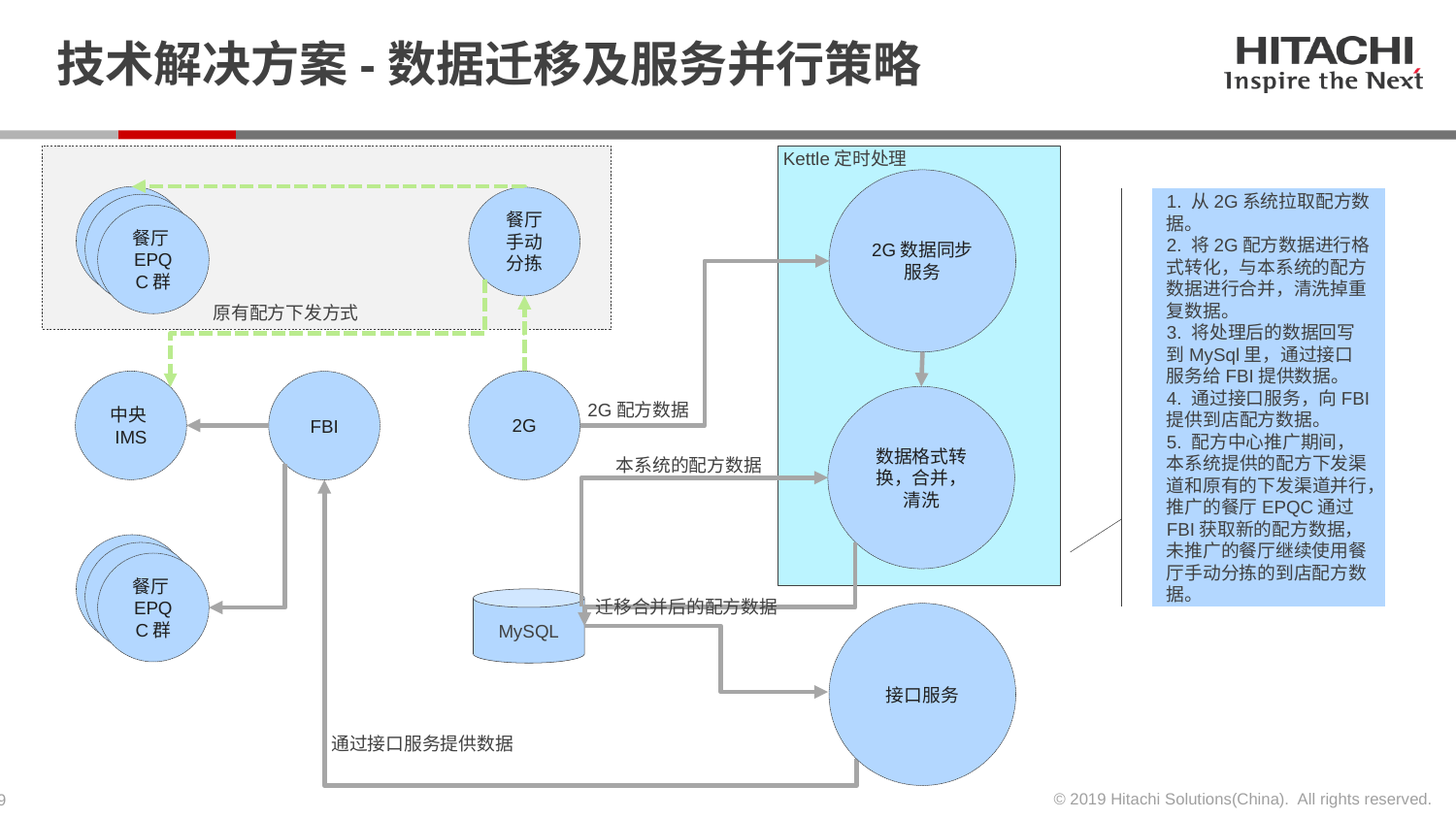

# 技术解决方案-数据迁移及服务并行策略
Kettle定时处理

2G数据同步服务
EPQC
餐厅手动分拣
1. 从2G系统拉取配方数据。
2. 将2G配方数据进行格式转化，与本系统的配方数据进行合并，清洗掉重复数据。
3. 将处理后的数据回写到MySql里，通过接口服务给FBI提供数据。
4. 通过接口服务，向FBI提供到店配方数据。
5. 配方中心推广期间，本系统提供的配方下发渠道和原有的下发渠道并行，推广的餐厅EPQC通过FBI获取新的配方数据，未推广的餐厅继续使用餐厅手动分拣的到店配方数据。
EPQC
餐厅EPQC群
原有配方下发方式
中央IMS
2G
FBI
数据格式转换，合并，清洗
2G配方数据
本系统的配方数据
EPQC
EPQC
餐厅EPQC群
迁移合并后的配方数据
MySQL
接口服务
通过接口服务提供数据